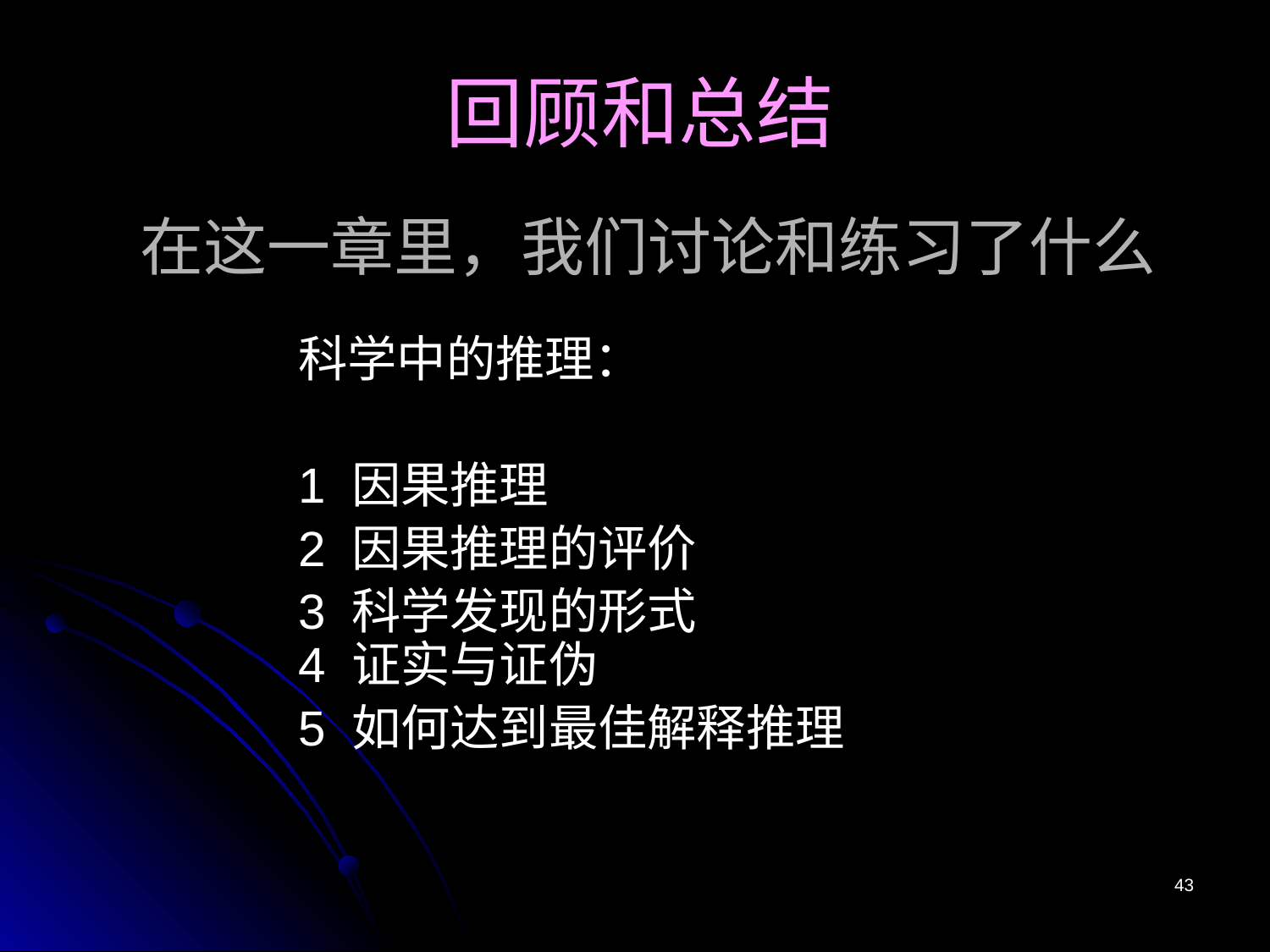

# 回顾和总结 在这一章里，我们讨论和练习了什么
科学中的推理：

1 因果推理
2 因果推理的评价
3 科学发现的形式
4 证实与证伪
5 如何达到最佳解释推理
43